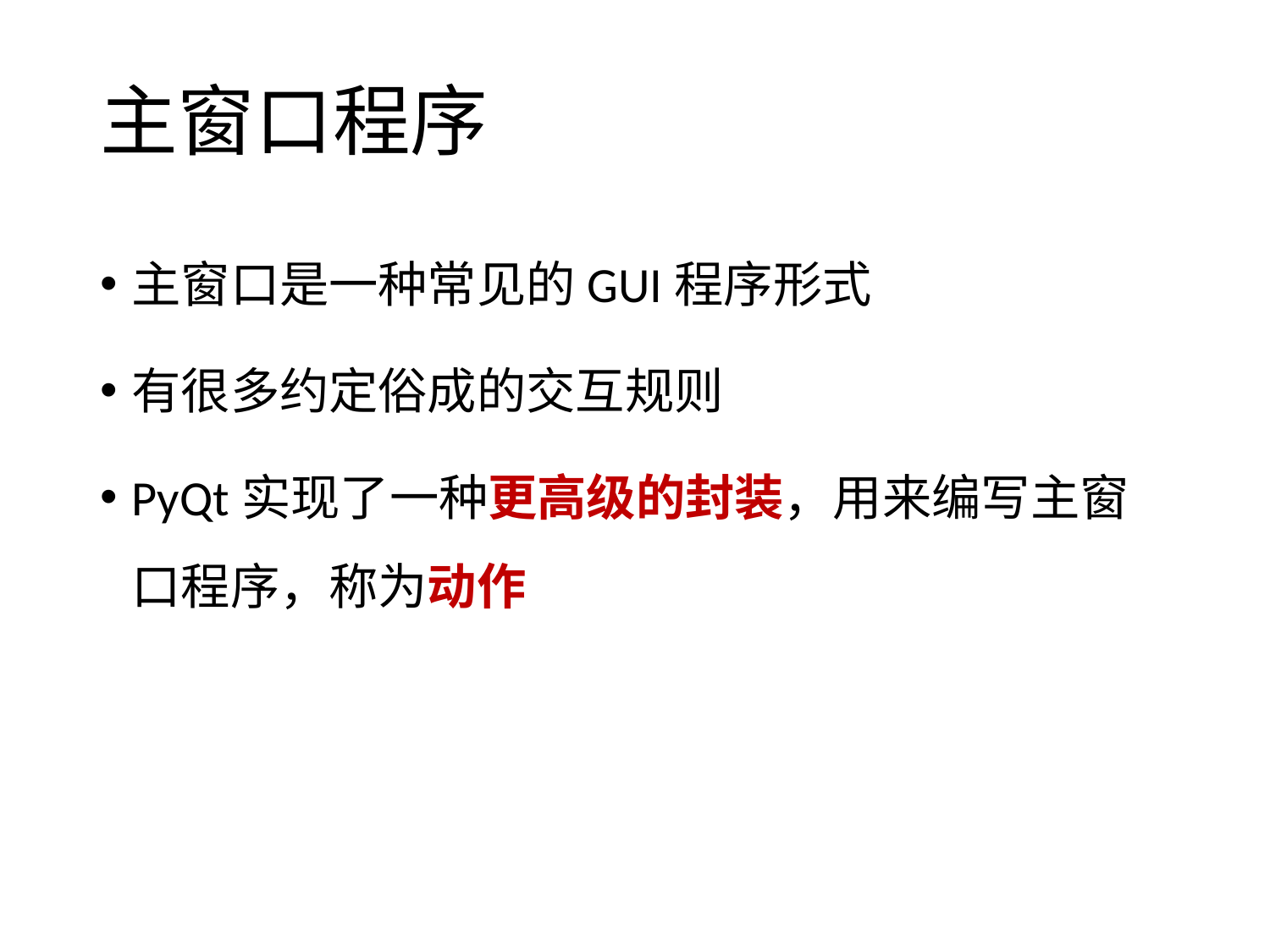

# 主窗口程序
主窗口是一种常见的GUI程序形式
有很多约定俗成的交互规则
PyQt实现了一种更高级的封装，用来编写主窗口程序，称为动作